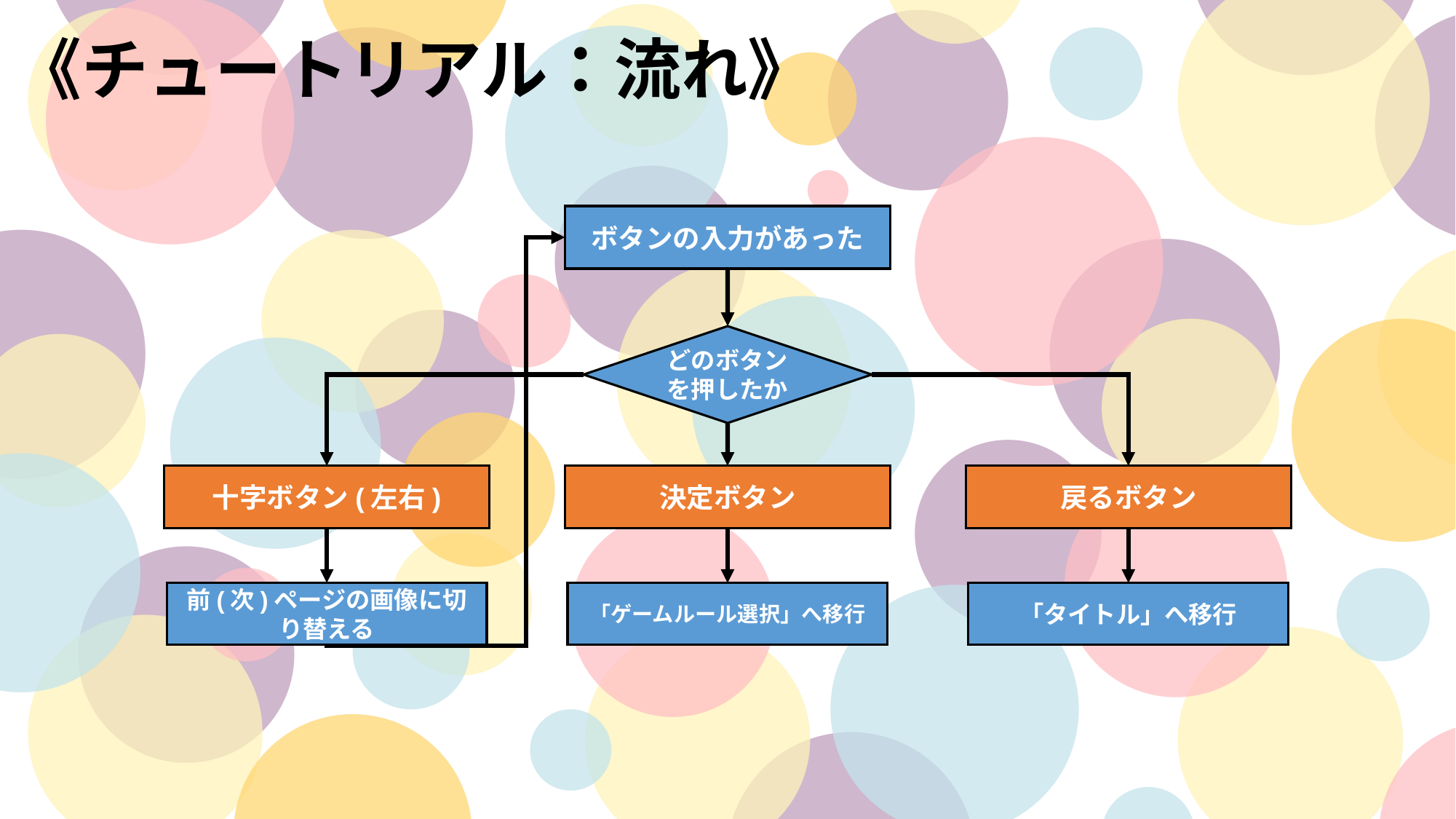

《チュートリアル：流れ》
ボタンの入力があった
どのボタンを押したか
十字ボタン(左右)
決定ボタン
戻るボタン
前(次)ページの画像に切り替える
「ゲームルール選択」へ移行
「タイトル」へ移行